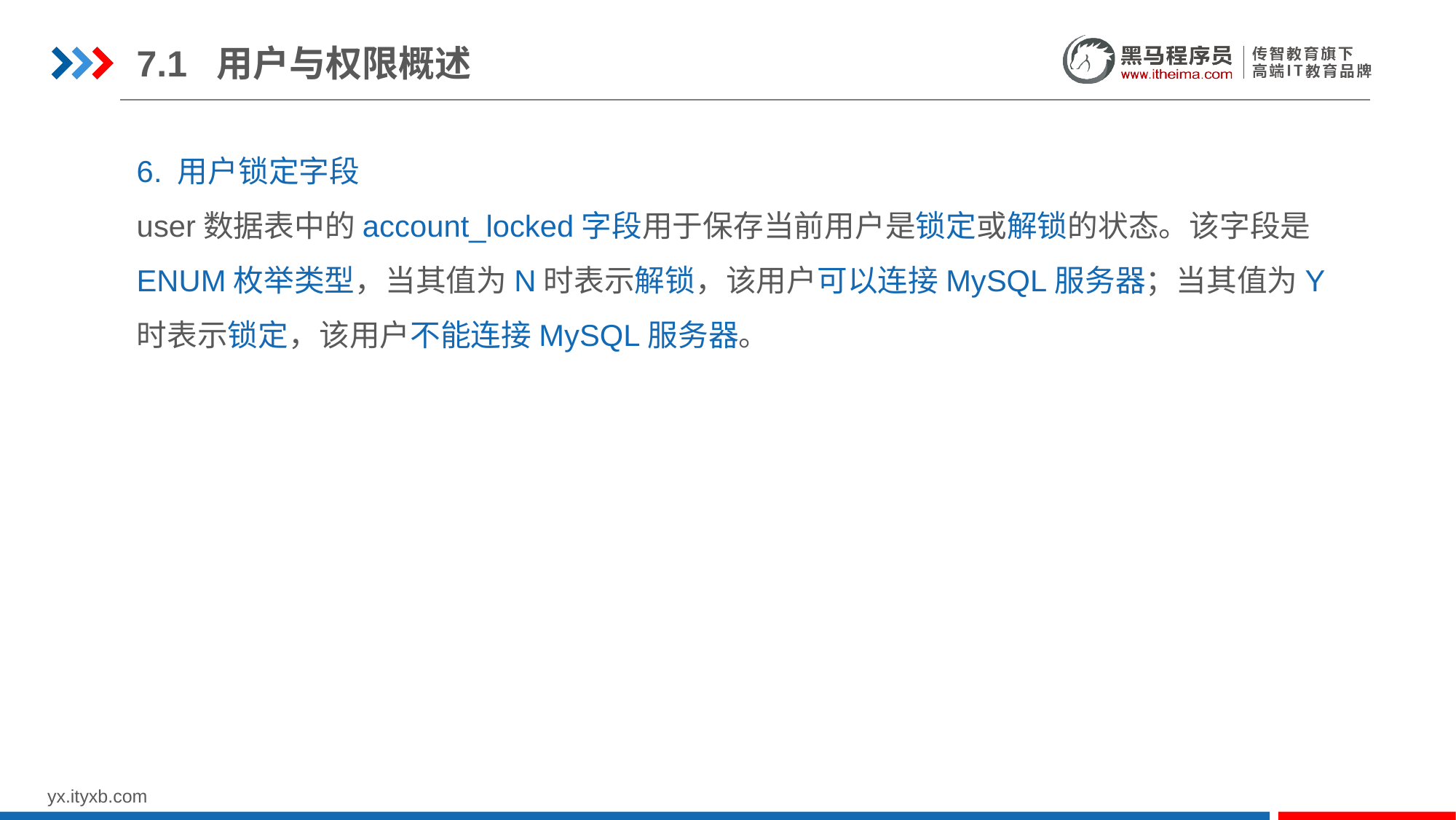

7.1  用户与权限概述
6. 用户锁定字段
user数据表中的account_locked字段用于保存当前用户是锁定或解锁的状态。该字段是ENUM枚举类型，当其值为N时表示解锁，该用户可以连接MySQL服务器；当其值为Y时表示锁定，该用户不能连接MySQL服务器。